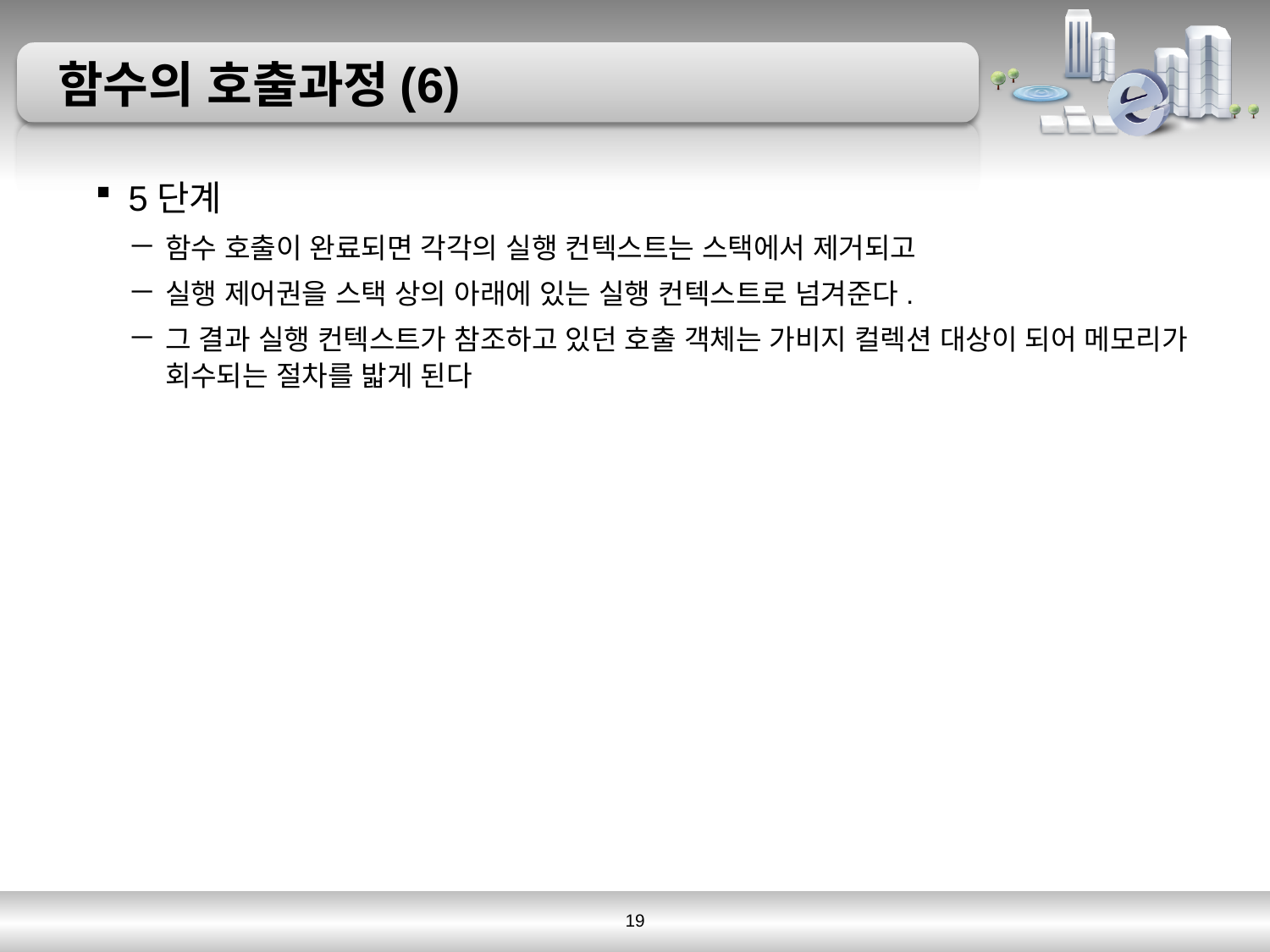

# 함수의 호출과정(6)
5단계
함수 호출이 완료되면 각각의 실행 컨텍스트는 스택에서 제거되고
실행 제어권을 스택 상의 아래에 있는 실행 컨텍스트로 넘겨준다.
그 결과 실행 컨텍스트가 참조하고 있던 호출 객체는 가비지 컬렉션 대상이 되어 메모리가 회수되는 절차를 밟게 된다